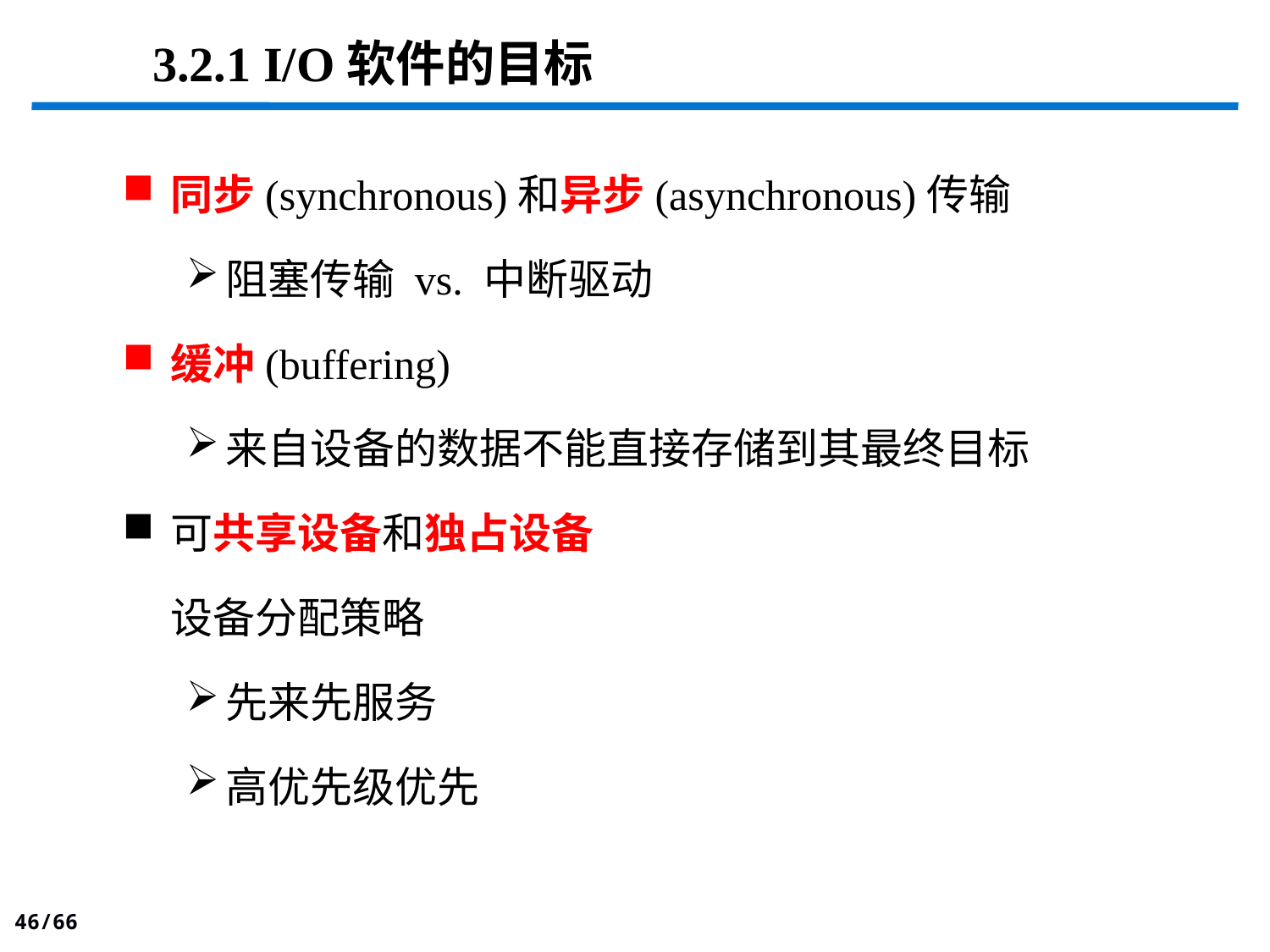

# 3.2.1 I/O软件的目标
同步(synchronous)和异步(asynchronous)传输
阻塞传输 vs. 中断驱动
缓冲(buffering)
来自设备的数据不能直接存储到其最终目标
可共享设备和独占设备
	设备分配策略
先来先服务
高优先级优先